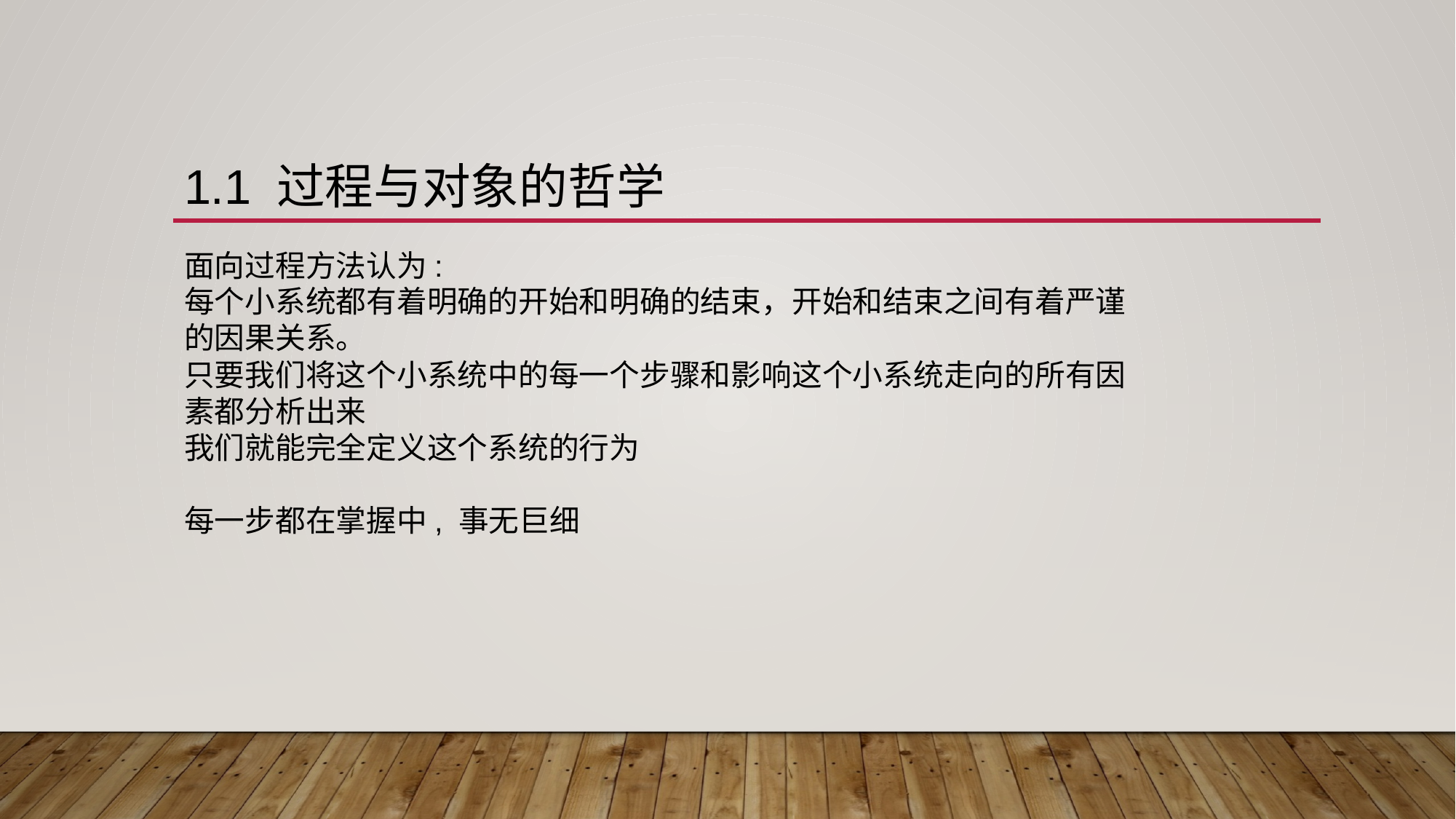

# 1.1 过程与对象的哲学
面向过程方法认为:
每个小系统都有着明确的开始和明确的结束，开始和结束之间有着严谨的因果关系。
只要我们将这个小系统中的每一个步骤和影响这个小系统走向的所有因素都分析出来
我们就能完全定义这个系统的行为

每一步都在掌握中, 事无巨细